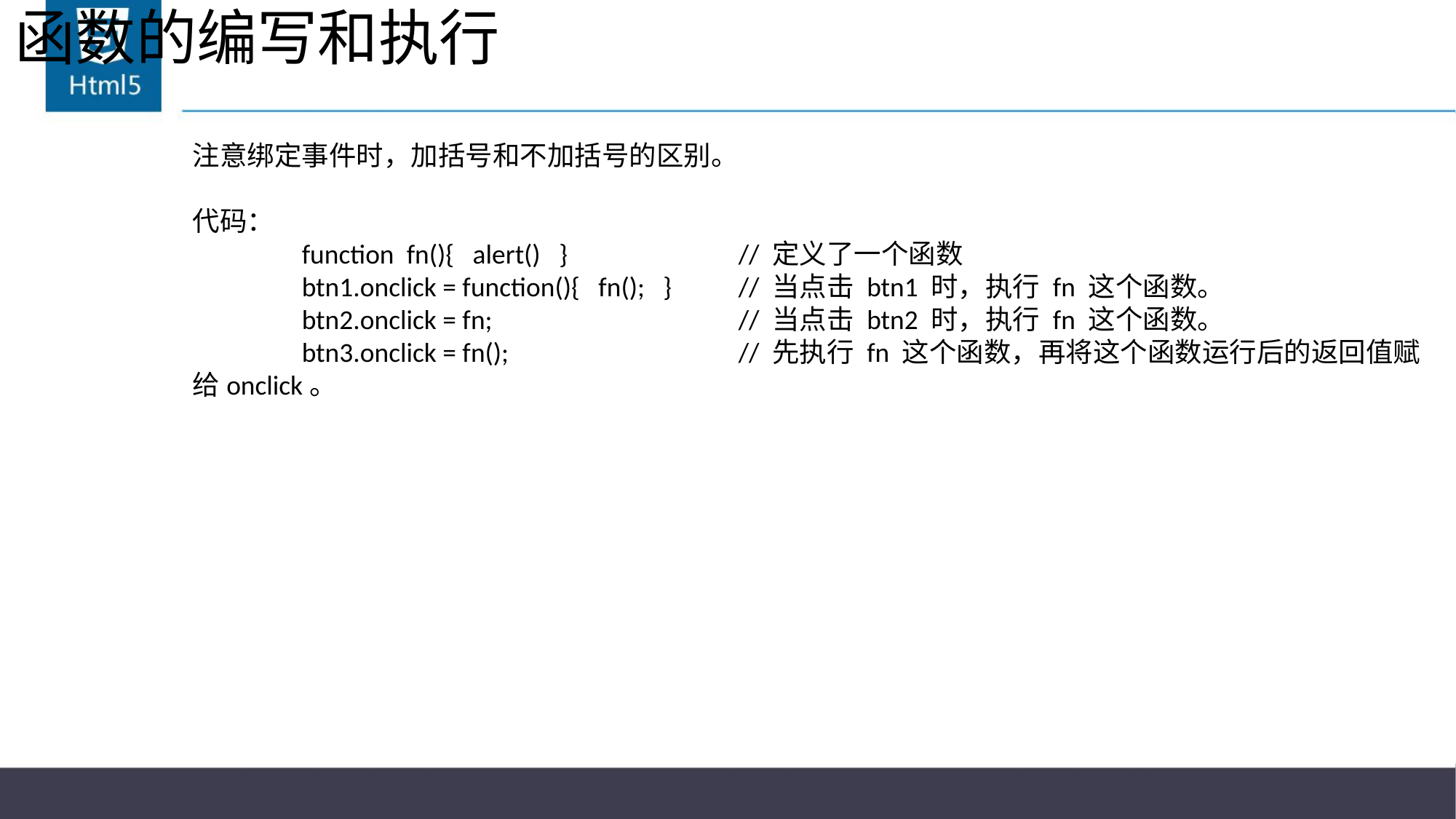

# 函数的编写和执行
注意绑定事件时，加括号和不加括号的区别。

代码：
	function  fn(){   alert()   }		// 定义了一个函数
	btn1.onclick = function(){   fn();   }	// 当点击 btn1 时，执行 fn 这个函数。
	btn2.onclick = fn;			// 当点击 btn2 时，执行 fn 这个函数。
	btn3.onclick = fn();			// 先执行 fn 这个函数，再将这个函数运行后的返回值赋给onclick。